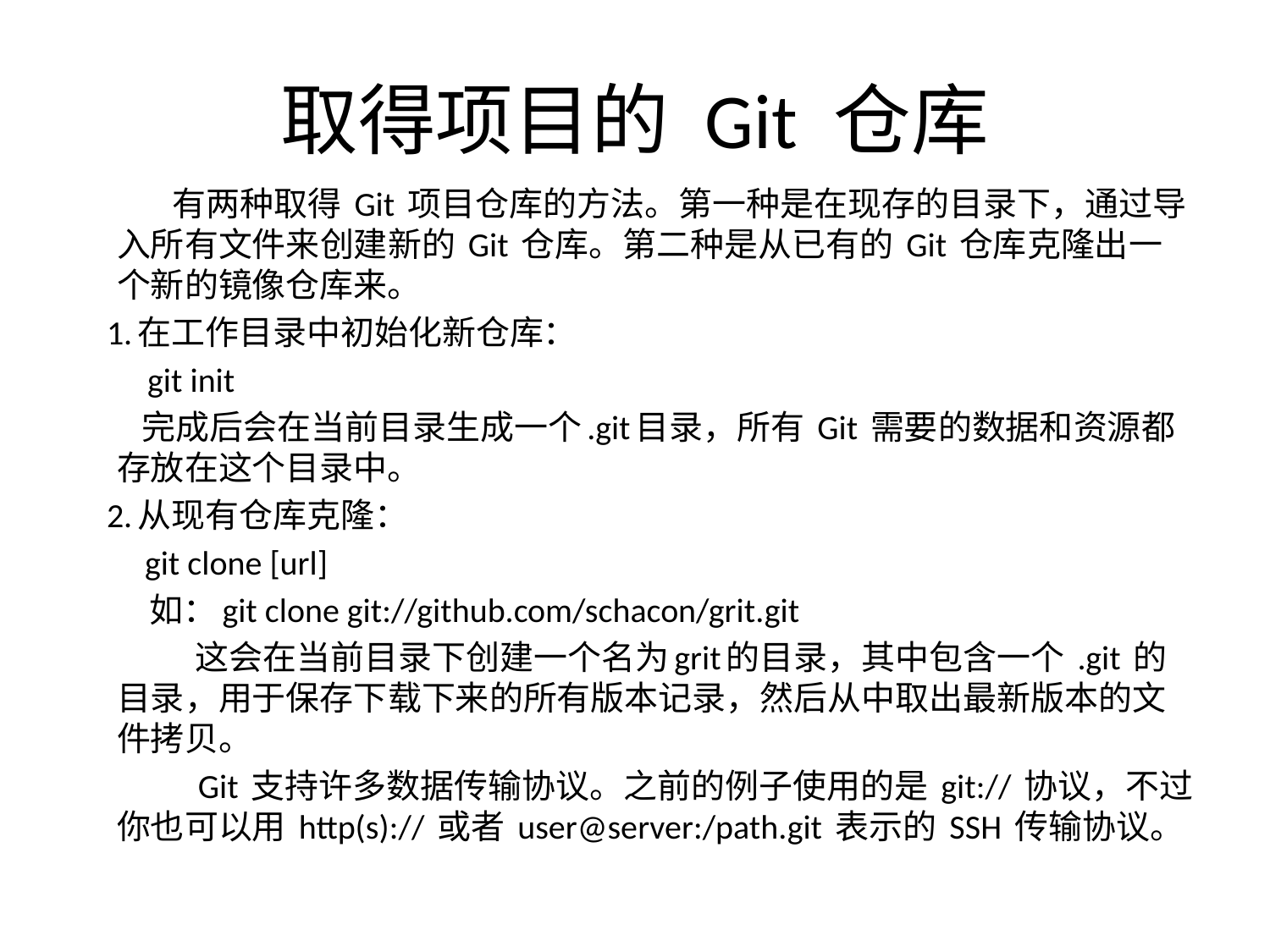

# 取得项目的 Git 仓库
            有两种取得 Git 项目仓库的方法。第一种是在现存的目录下，通过导入所有文件来创建新的 Git 仓库。第二种是从已有的 Git 仓库克隆出一个新的镜像仓库来。
    1.在工作目录中初始化新仓库：
	    git init
        完成后会在当前目录生成一个.git目录，所有 Git 需要的数据和资源都存放在这个目录中。
    2.从现有仓库克隆：
         git clone [url]
         如：git clone git://github.com/schacon/grit.git
               这会在当前目录下创建一个名为grit的目录，其中包含一个 .git 的目录，用于保存下载下来的所有版本记录，然后从中取出最新版本的文件拷贝。
                Git 支持许多数据传输协议。之前的例子使用的是 git:// 协议，不过你也可以用 http(s):// 或者 user@server:/path.git 表示的 SSH 传输协议。